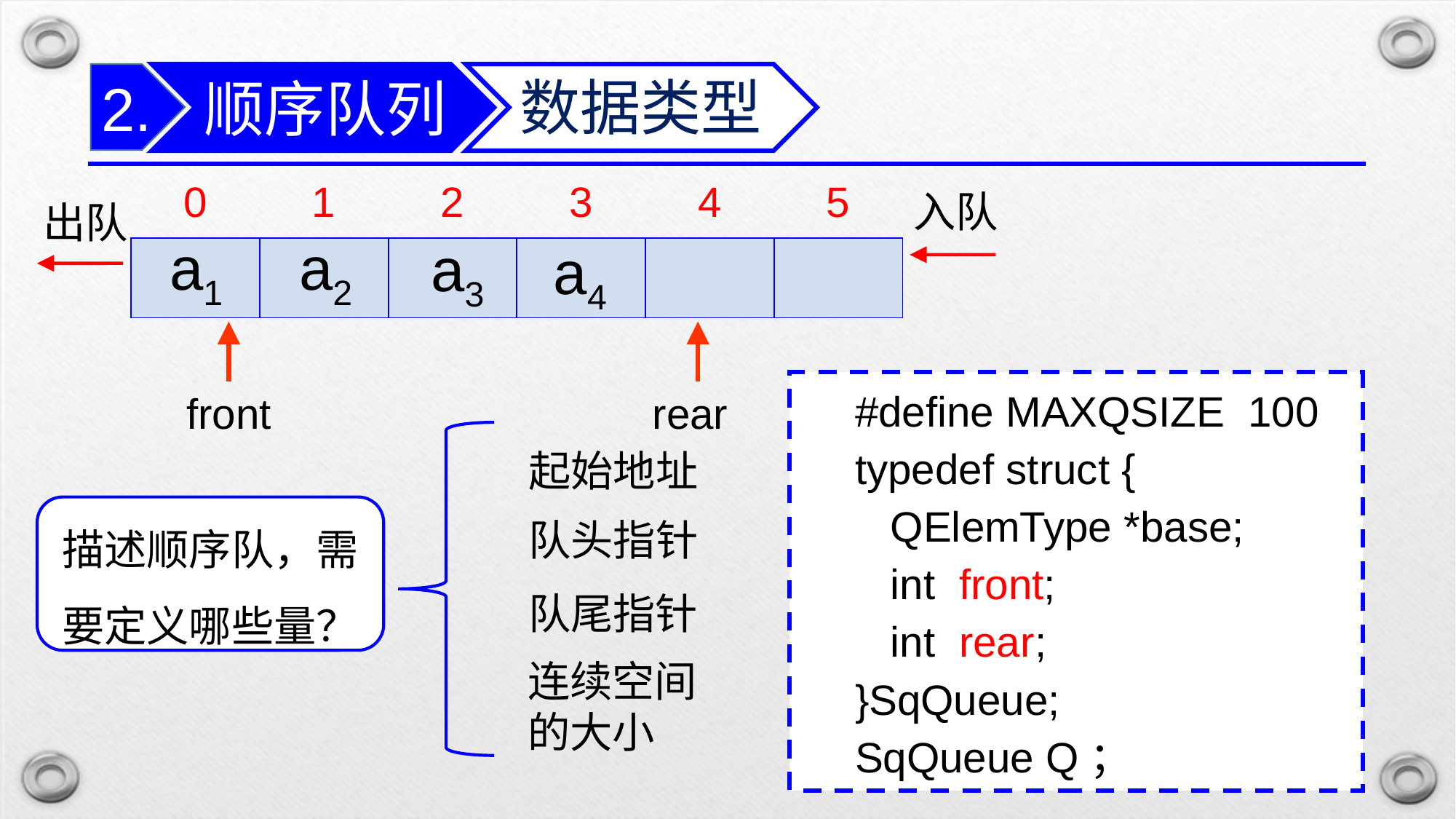

顺序队列

2.
数据类型
| 0 | 1 | 2 | 3 | 4 | 5 |
| --- | --- | --- | --- | --- | --- |
|  |  |  |  |  |  |
入队
出队
a1
a2
a3
a4

front
#define MAXQSIZE  100
typedef struct {
   QElemType *base;
   int  front;
   int  rear;
}SqQueue;
SqQueue Q；

rear

起始地址
描述顺序队，需要定义哪些量？
队头指针
队尾指针
连续空间的大小